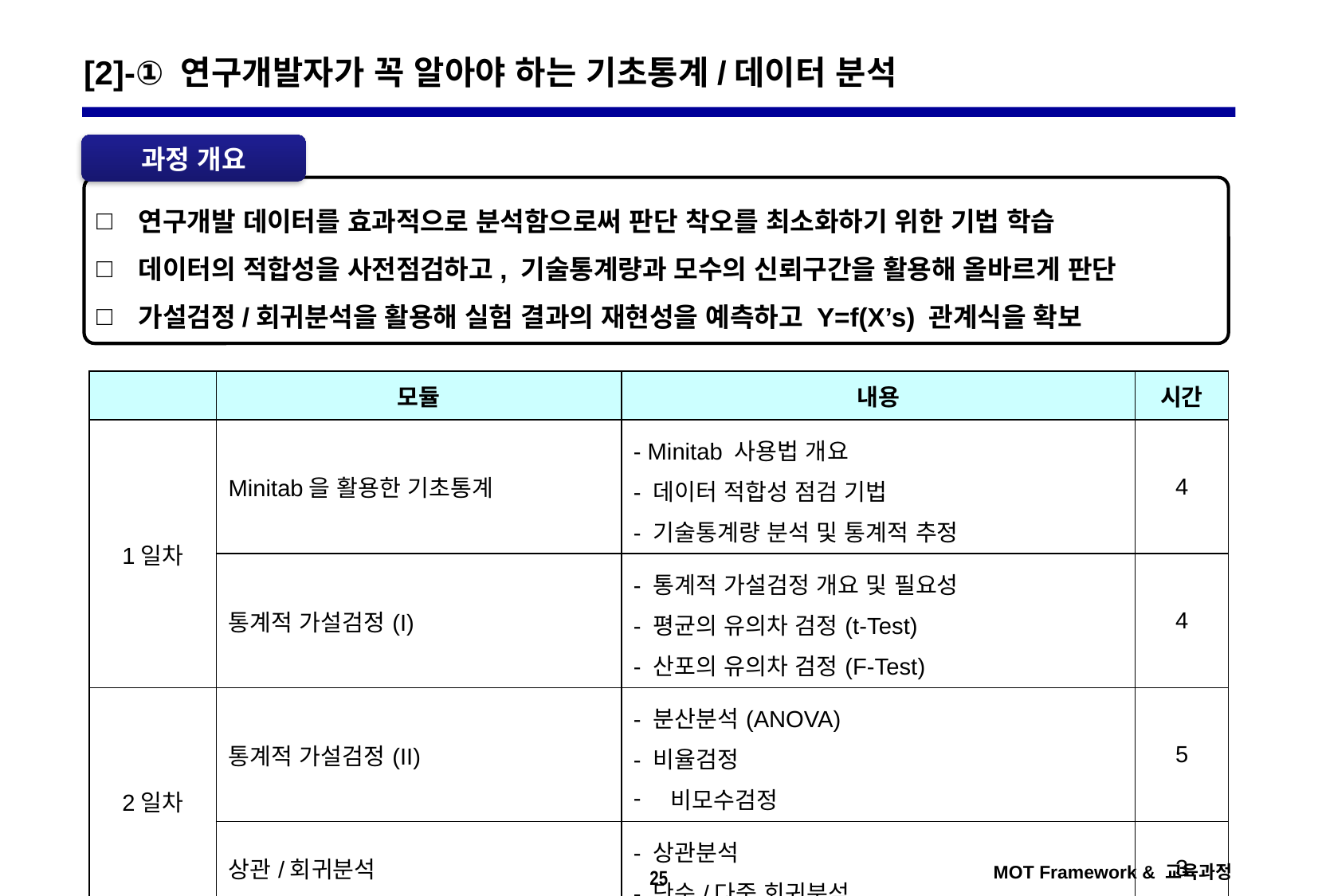

[2]-① 연구개발자가 꼭 알아야 하는 기초통계/데이터 분석
과정 개요
 연구개발 데이터를 효과적으로 분석함으로써 판단 착오를 최소화하기 위한 기법 학습
 데이터의 적합성을 사전점검하고, 기술통계량과 모수의 신뢰구간을 활용해 올바르게 판단
 가설검정/회귀분석을 활용해 실험 결과의 재현성을 예측하고 Y=f(X’s) 관계식을 확보
|  | 모듈 | 내용 | 시간 |
| --- | --- | --- | --- |
| 1일차 | Minitab을 활용한 기초통계 | - Minitab 사용법 개요 - 데이터 적합성 점검 기법 - 기술통계량 분석 및 통계적 추정 | 4 |
|  | 통계적 가설검정(I) | - 통계적 가설검정 개요 및 필요성 - 평균의 유의차 검정(t-Test) - 산포의 유의차 검정(F-Test) | 4 |
| 2일차 | 통계적 가설검정(II) | - 분산분석(ANOVA) - 비율검정 비모수검정 | 5 |
|  | 상관/회귀분석 | - 상관분석 - 단순/다중 회귀분석 | 3 |